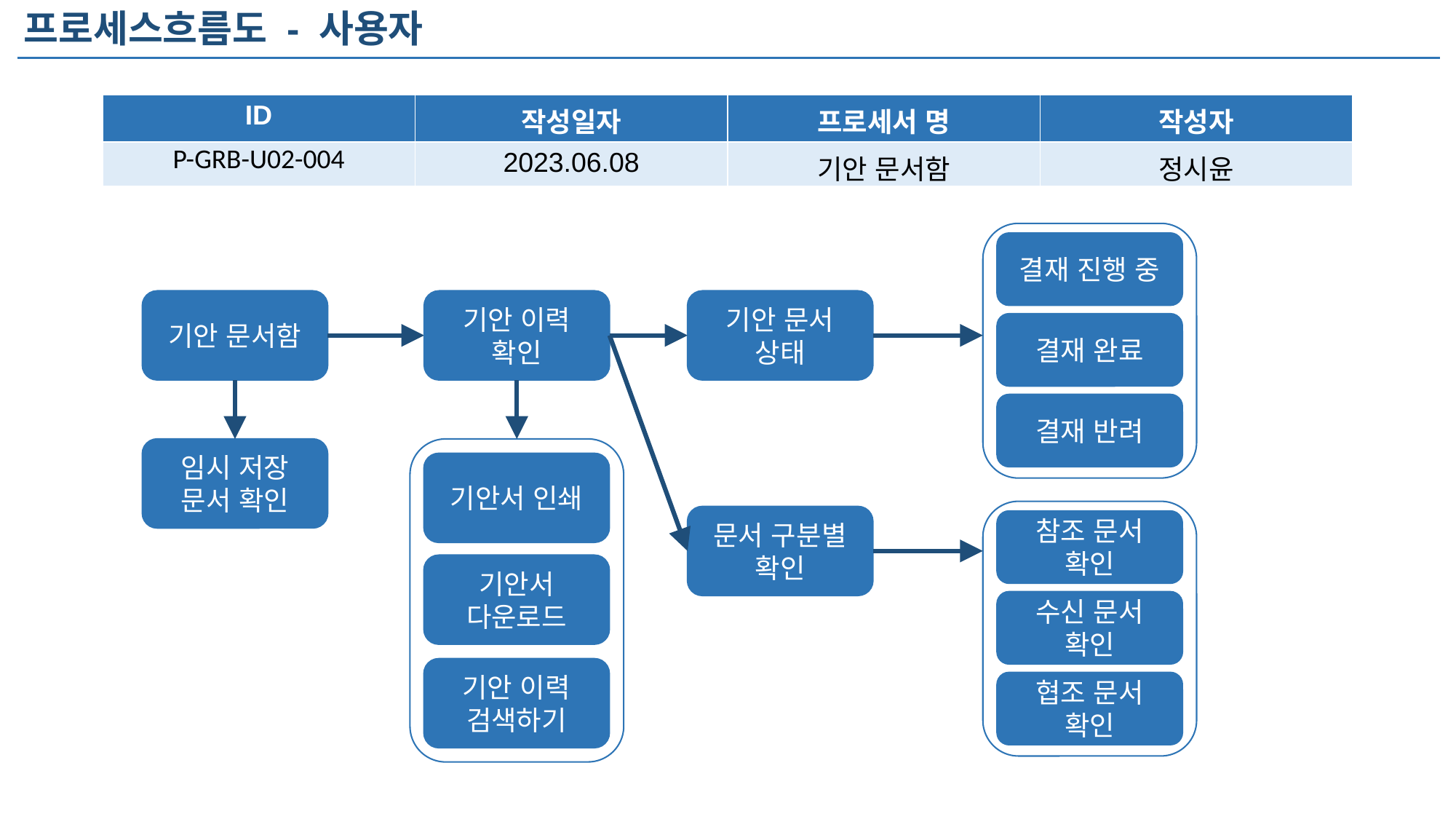

프로세스흐름도 - 사용자
| ID | 작성일자 | 프로세서 명 | 작성자 |
| --- | --- | --- | --- |
| P-GRB-U02-004 | 2023.06.08 | 기안 문서함 | 정시윤 |

결재 진행 중
기안 이력 확인
기안 문서 상태
기안 문서함
결재 완료
결재 반려
임시 저장 문서 확인

기안서 인쇄

문서 구분별 확인
참조 문서 확인
기안서 다운로드
수신 문서 확인
기안 이력 검색하기
협조 문서 확인